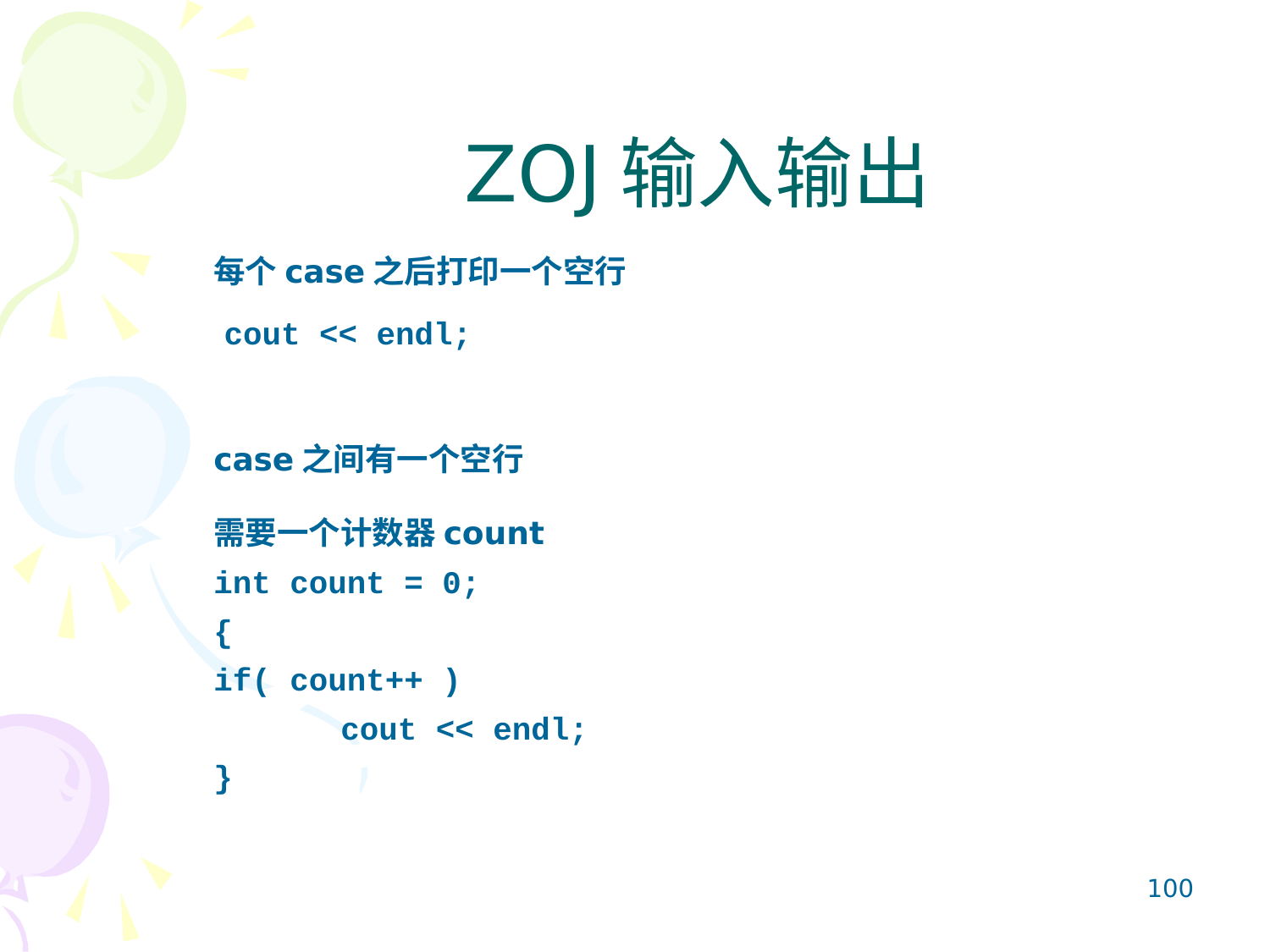

ZOJ输入输出
每个case之后打印一个空行
cout << endl;
case之间有一个空行
需要一个计数器count
int count = 0;
{
if( count++ )
	cout << endl;
}
100